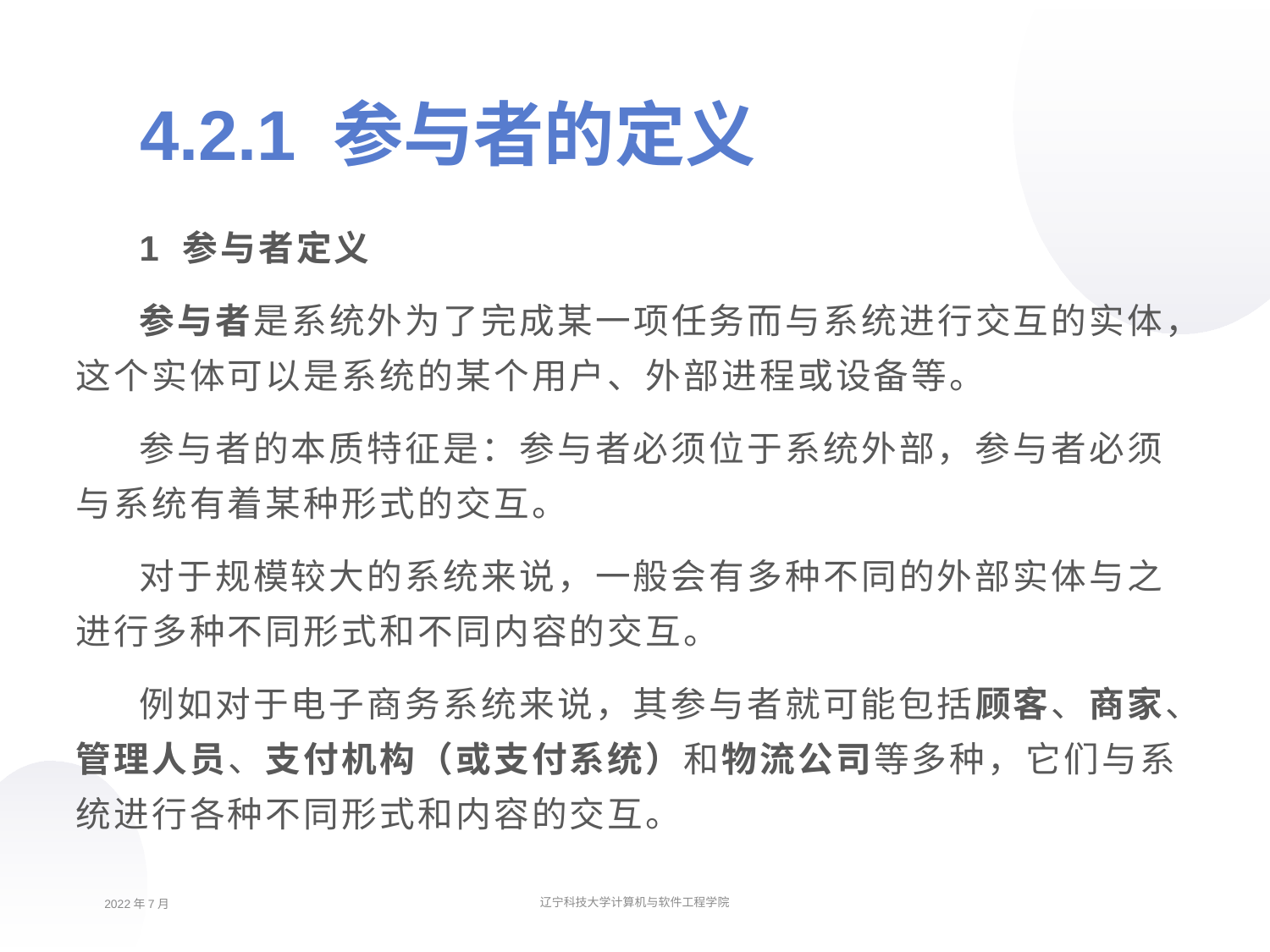

4.2.1 参与者的定义
1 参与者定义
参与者是系统外为了完成某一项任务而与系统进行交互的实体，这个实体可以是系统的某个用户、外部进程或设备等。
参与者的本质特征是：参与者必须位于系统外部，参与者必须与系统有着某种形式的交互。
对于规模较大的系统来说，一般会有多种不同的外部实体与之进行多种不同形式和不同内容的交互。
例如对于电子商务系统来说，其参与者就可能包括顾客、商家、管理人员、支付机构（或支付系统）和物流公司等多种，它们与系统进行各种不同形式和内容的交互。

2022年7月
辽宁科技大学计算机与软件工程学院
12